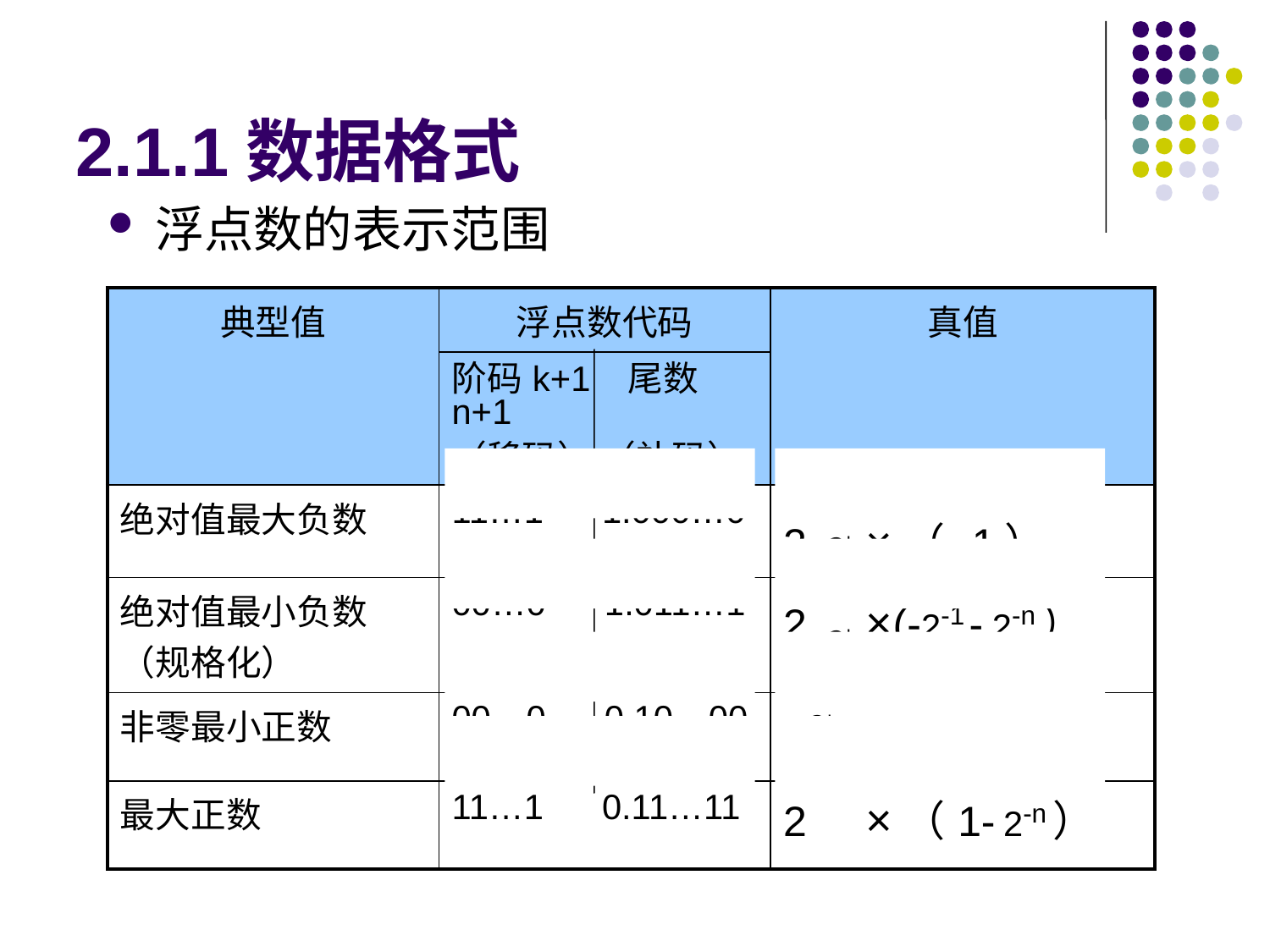

# 2.1.1数据格式
浮点数的表示范围

| 典型值 | 浮点数代码 | 真值 |
| --- | --- | --- |
|  | 阶码k+1 尾数n+1 （移码） （补码） |  |
| 绝对值最大负数 | 11…1 1.000…0 | 2 ×（-1） |
| 绝对值最小负数 （规格化） | 00…0 1.011…1 | 2 ×(-2-1 - 2-n） |
| 非零最小正数 | 00…0 0.10…00 | 2 ×（2-1） |
| 最大正数 | 11…1 0.11…11 | 2 ×（1- 2-n） |

2k-1

-2k

-2k

2k-1

48